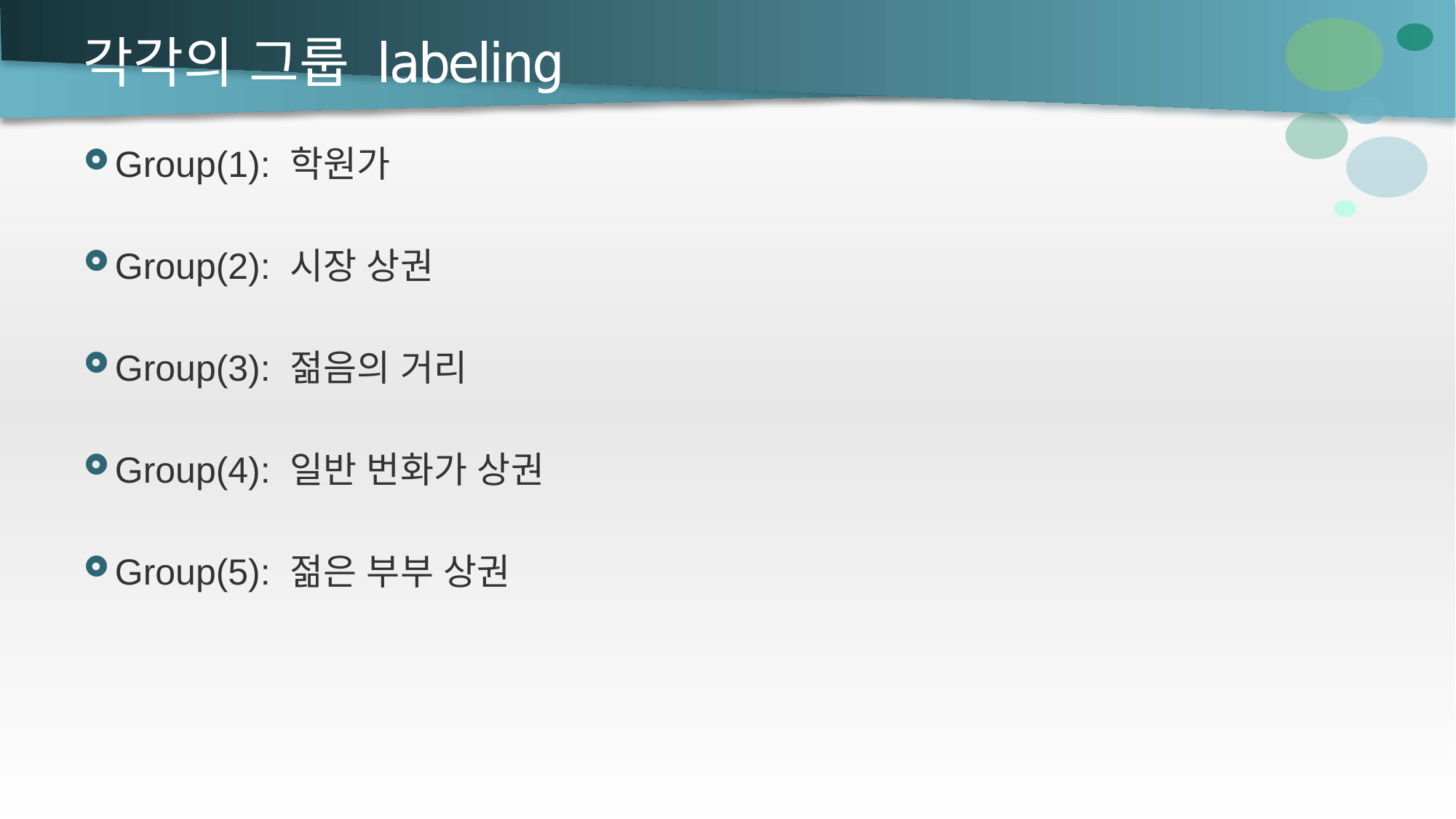

# 각각의 그룹 labeling
Group(1): 학원가

Group(2): 시장 상권

Group(3): 젊음의 거리

Group(4): 일반 번화가 상권

Group(5): 젊은 부부 상권